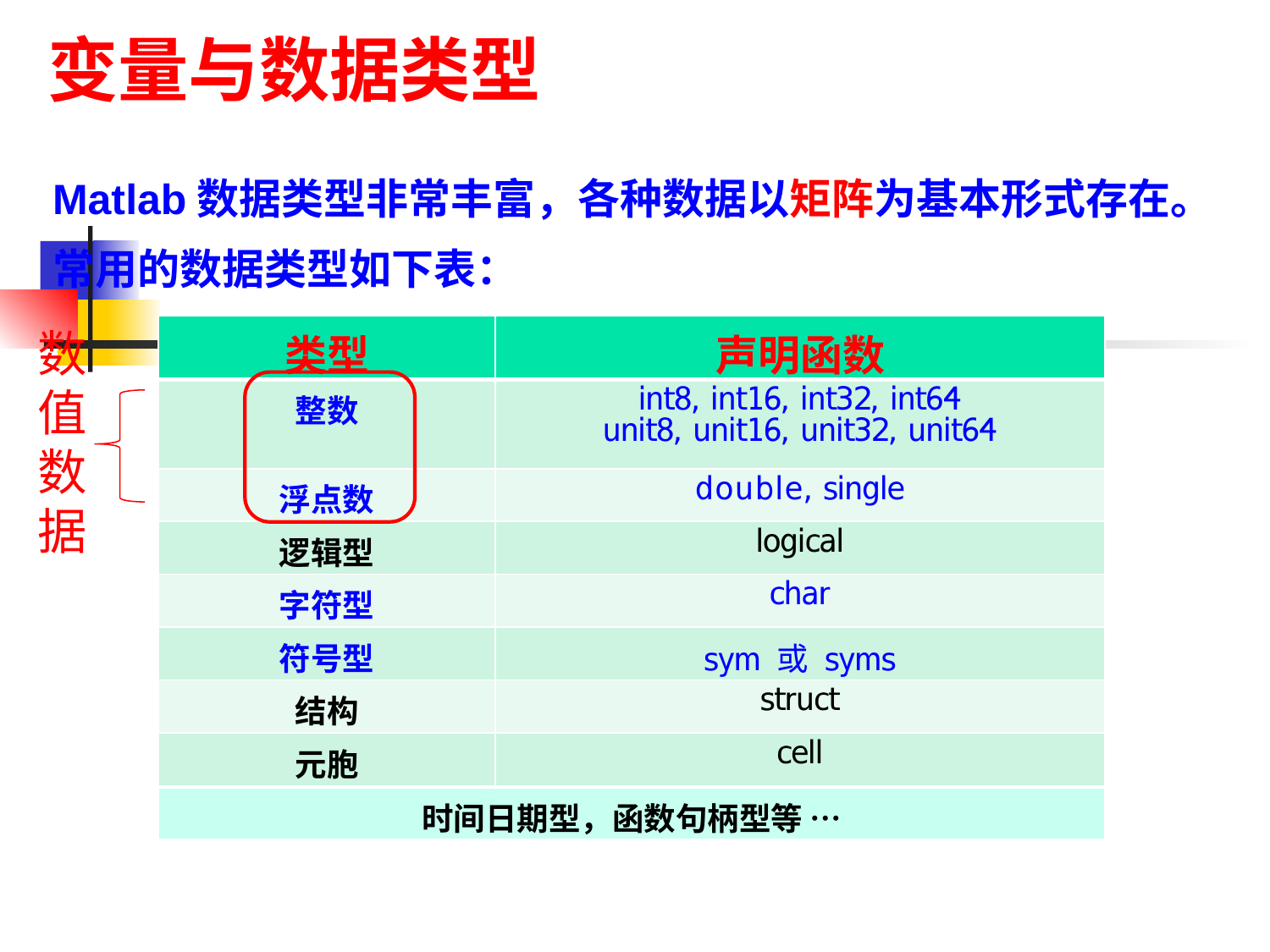

# 变量与数据类型
Matlab数据类型非常丰富，各种数据以矩阵为基本形式存在。
常用的数据类型如下表：
数
值
数
据
| 类型 | 声明函数 |
| --- | --- |
| 整数 | int8, int16, int32, int64 unit8, unit16, unit32, unit64 |
| 浮点数 | double, single |
| 逻辑型 | logical |
| 字符型 | char |
| 符号型 | sym 或 syms |
| 结构 | struct |
| 元胞 | cell |

| 时间日期型，函数句柄型等 … |
| --- |
9